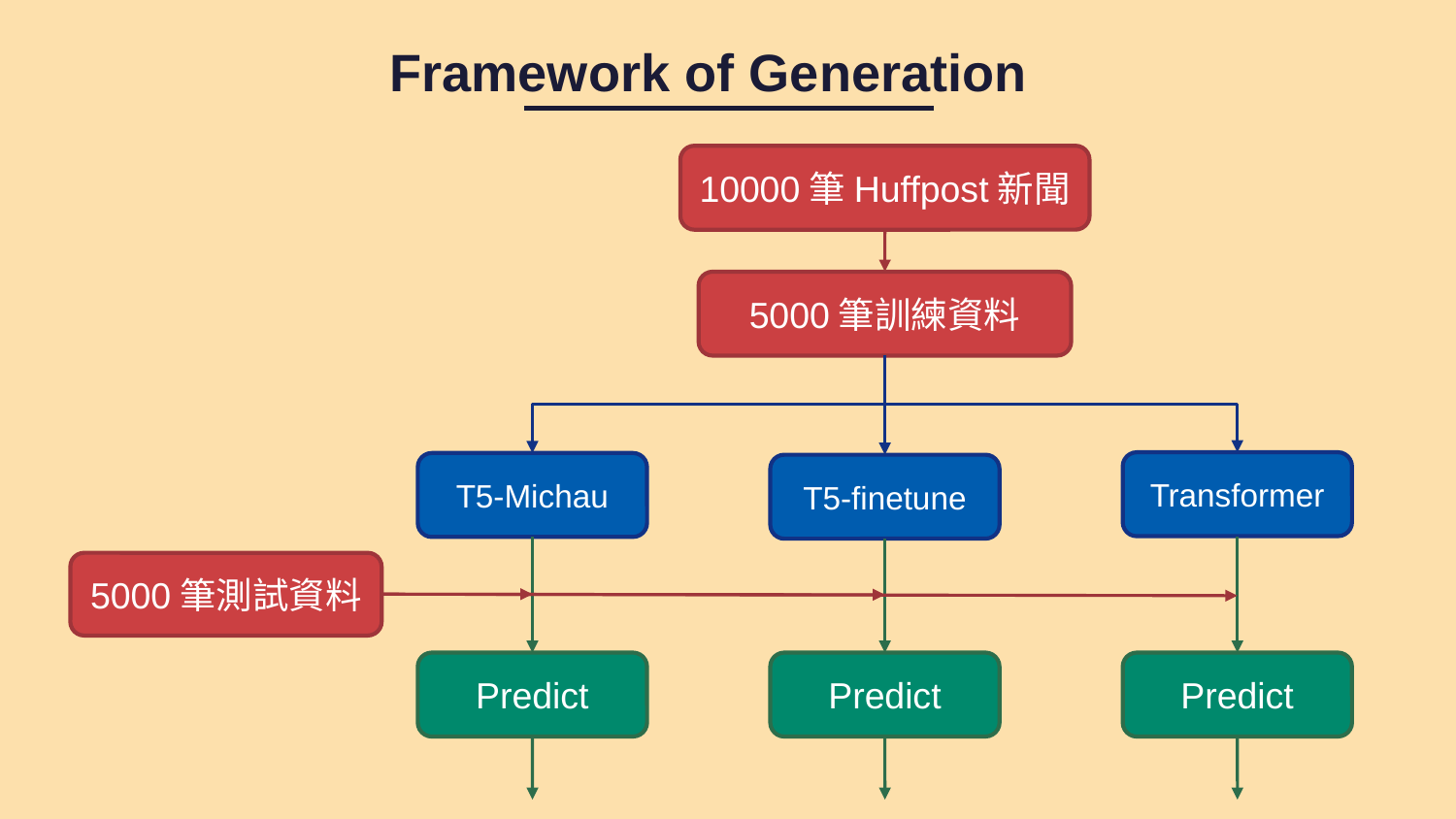

Framework of Generation
10000筆Huffpost新聞
5000筆訓練資料
Transformer
T5-Michau
T5-finetune
5000筆測試資料
Predict
Predict
Predict